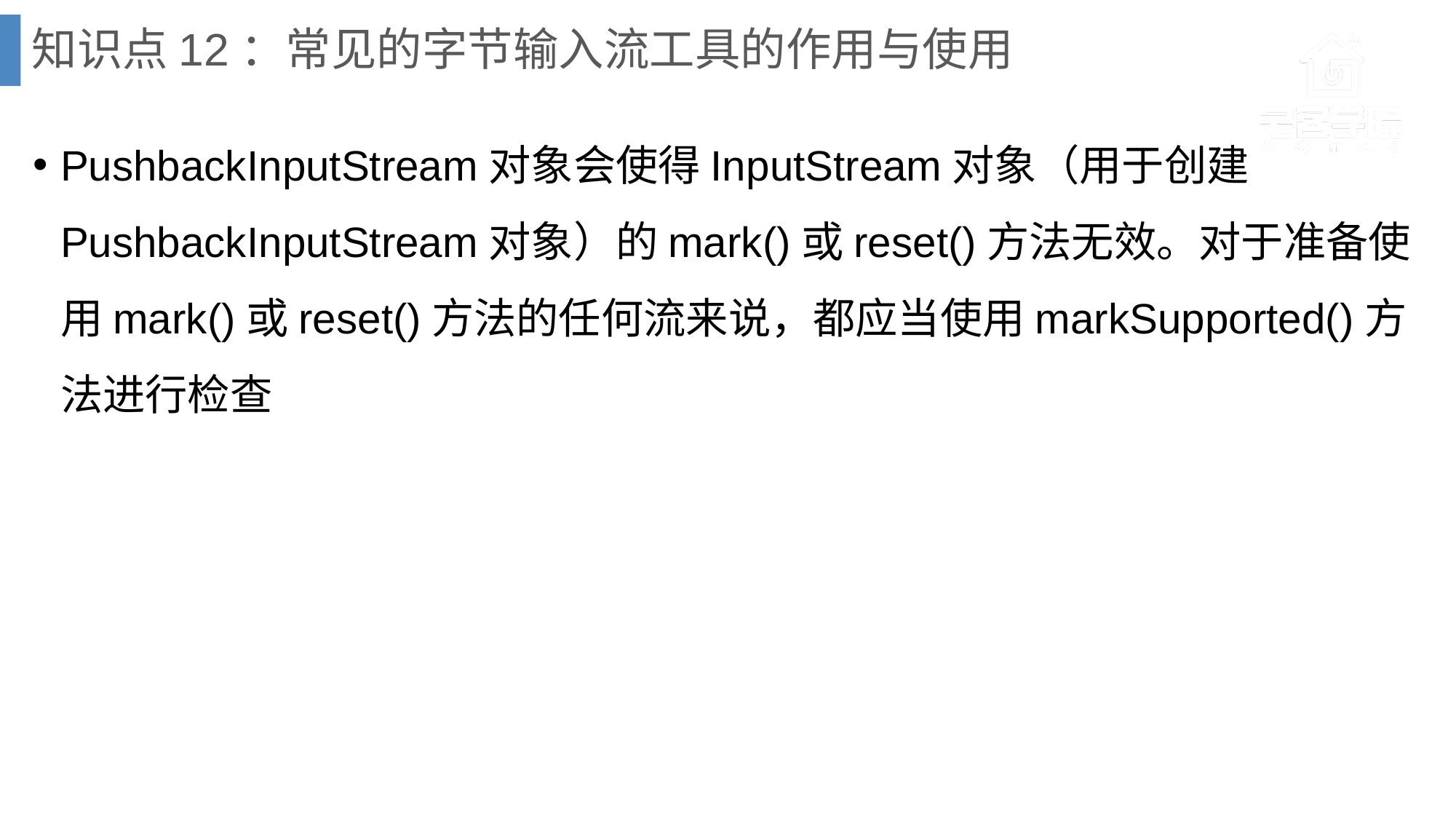

# 知识点12：常见的字节输入流工具的作用与使用
PushbackInputStream对象会使得InputStream对象（用于创建PushbackInputStream对象）的mark()或reset()方法无效。对于准备使用mark()或reset()方法的任何流来说，都应当使用markSupported()方法进行检查